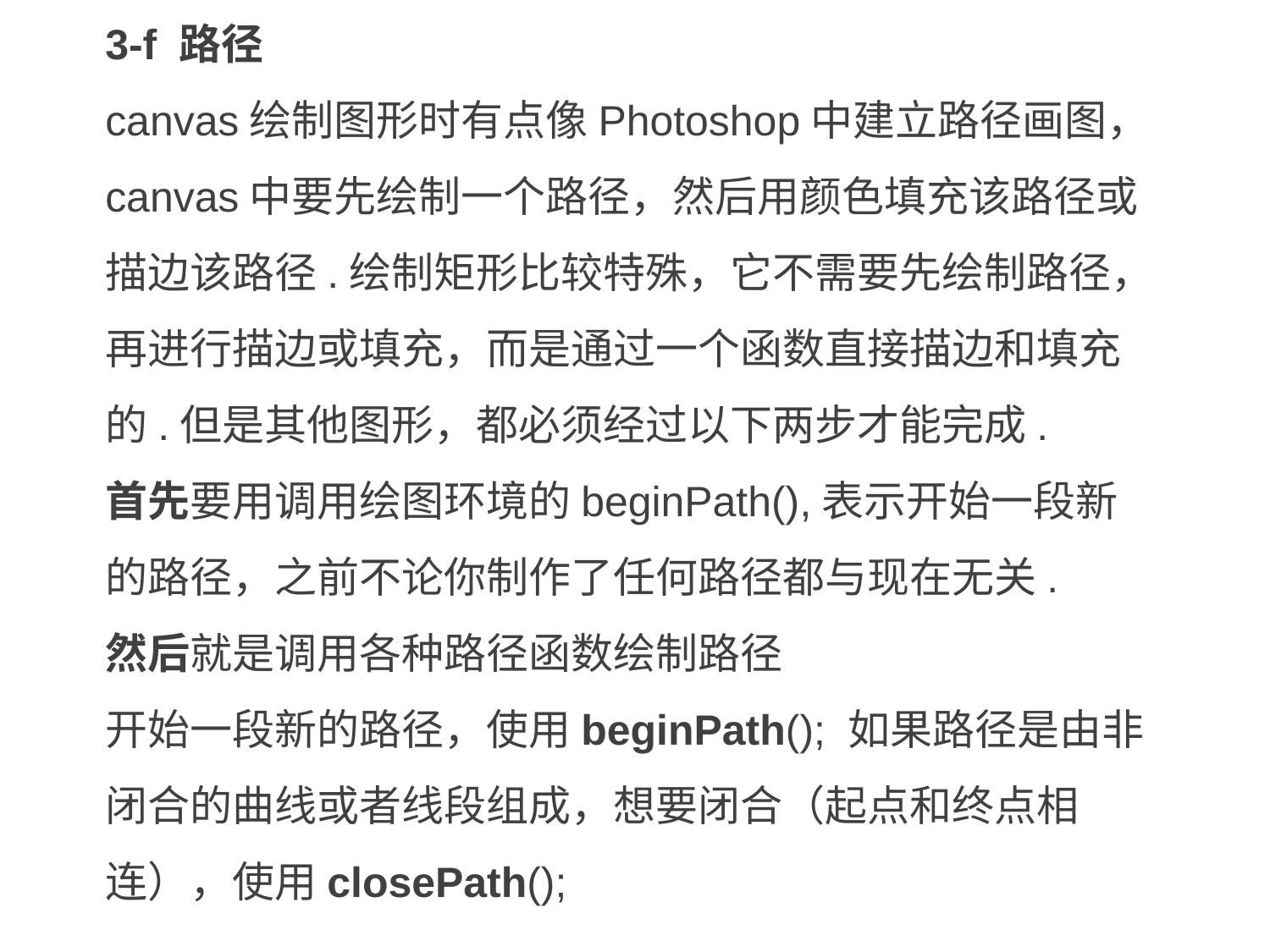

3-f 路径
canvas绘制图形时有点像Photoshop中建立路径画图，canvas中要先绘制一个路径，然后用颜色填充该路径或描边该路径.绘制矩形比较特殊，它不需要先绘制路径，再进行描边或填充，而是通过一个函数直接描边和填充的.但是其他图形，都必须经过以下两步才能完成.
首先要用调用绘图环境的beginPath(),表示开始一段新的路径，之前不论你制作了任何路径都与现在无关.
然后就是调用各种路径函数绘制路径
开始一段新的路径，使用beginPath(); 如果路径是由非闭合的曲线或者线段组成，想要闭合（起点和终点相连），使用closePath();